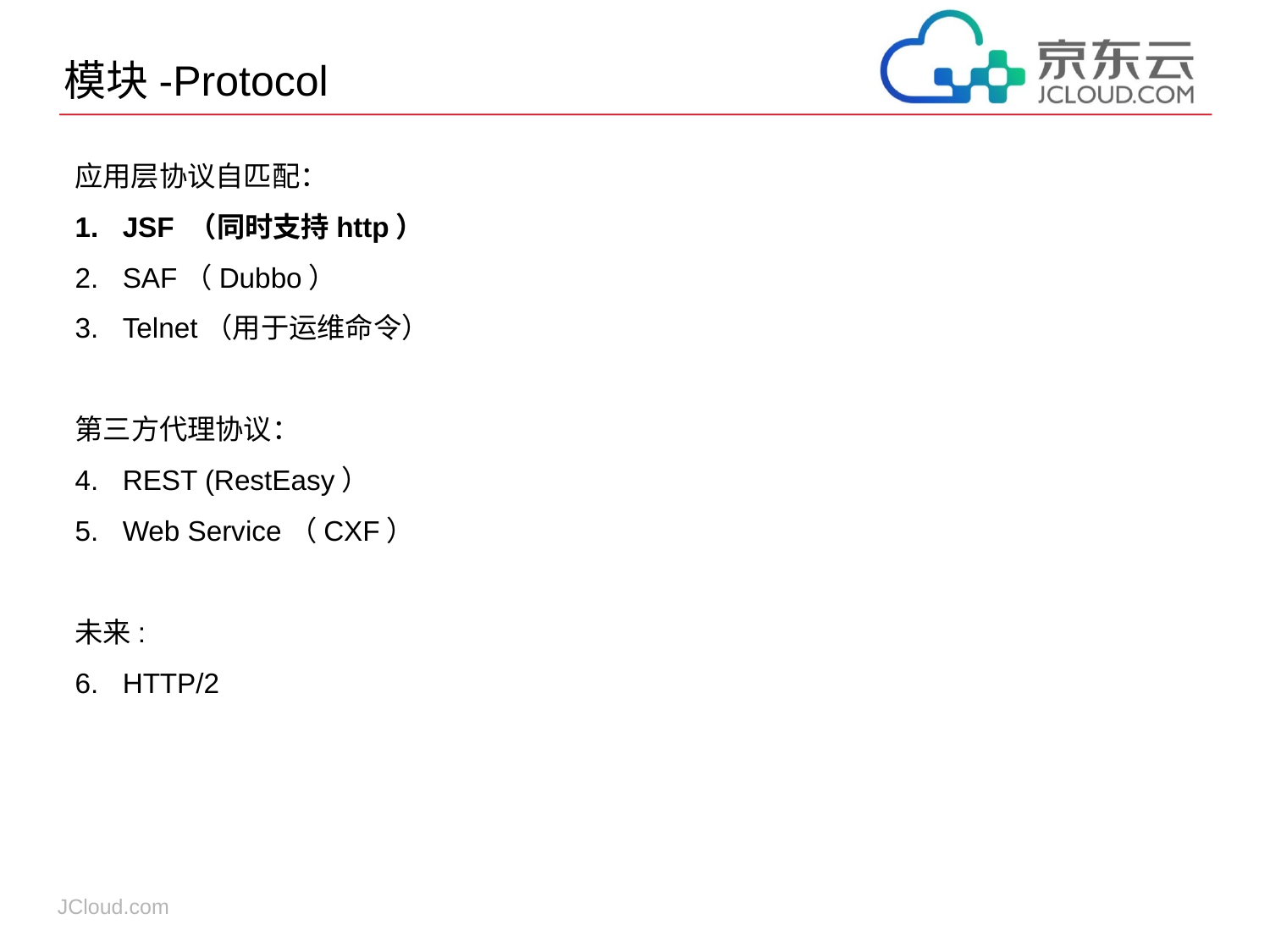

模块-Protocol
应用层协议自匹配：
JSF （同时支持http）
SAF（Dubbo）
Telnet（用于运维命令）

第三方代理协议：
REST (RestEasy）
Web Service（CXF）

未来:
HTTP/2